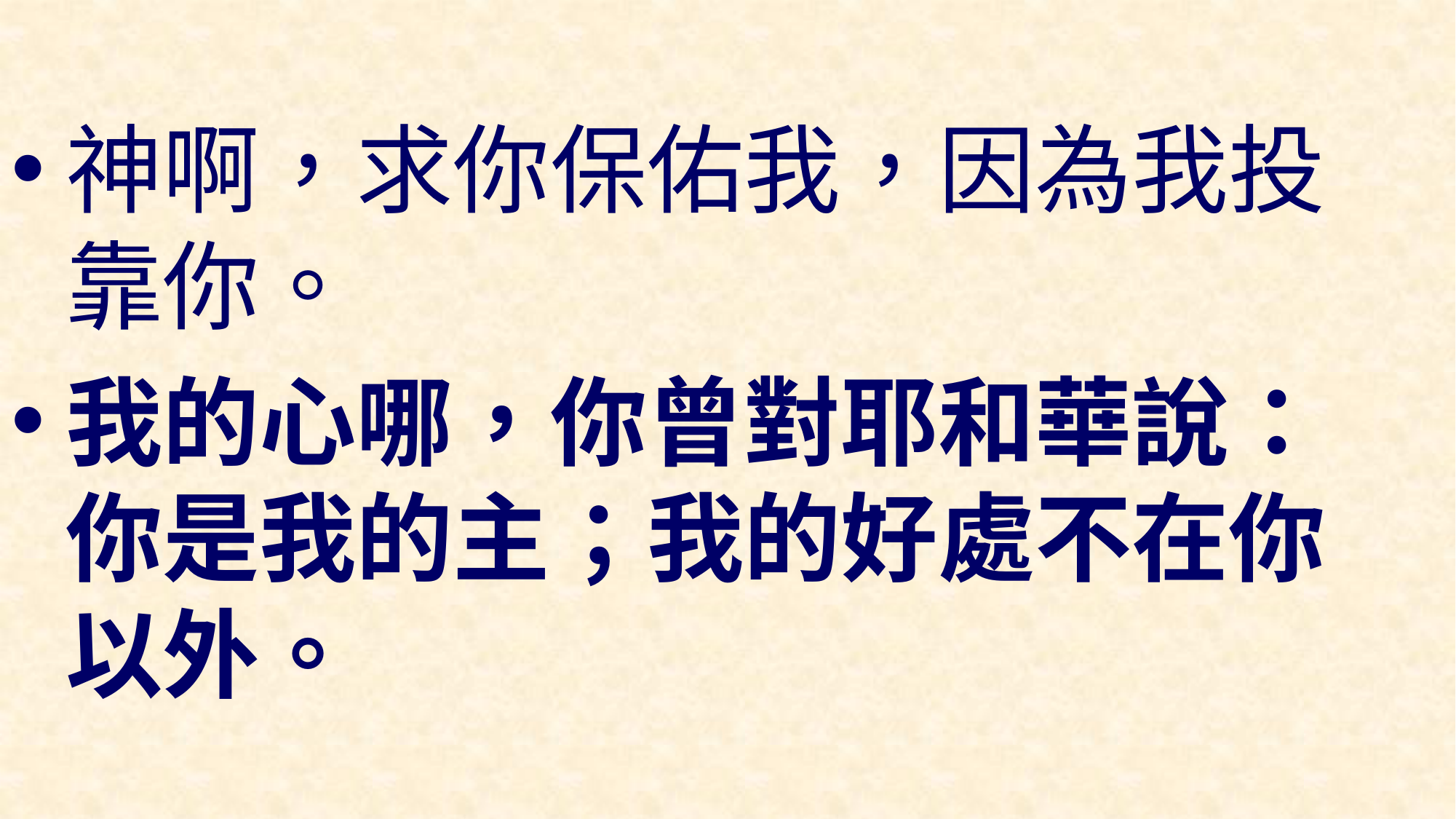

神啊，求你保佑我，因為我投靠你。
我的心哪，你曾對耶和華說：你是我的主；我的好處不在你以外。